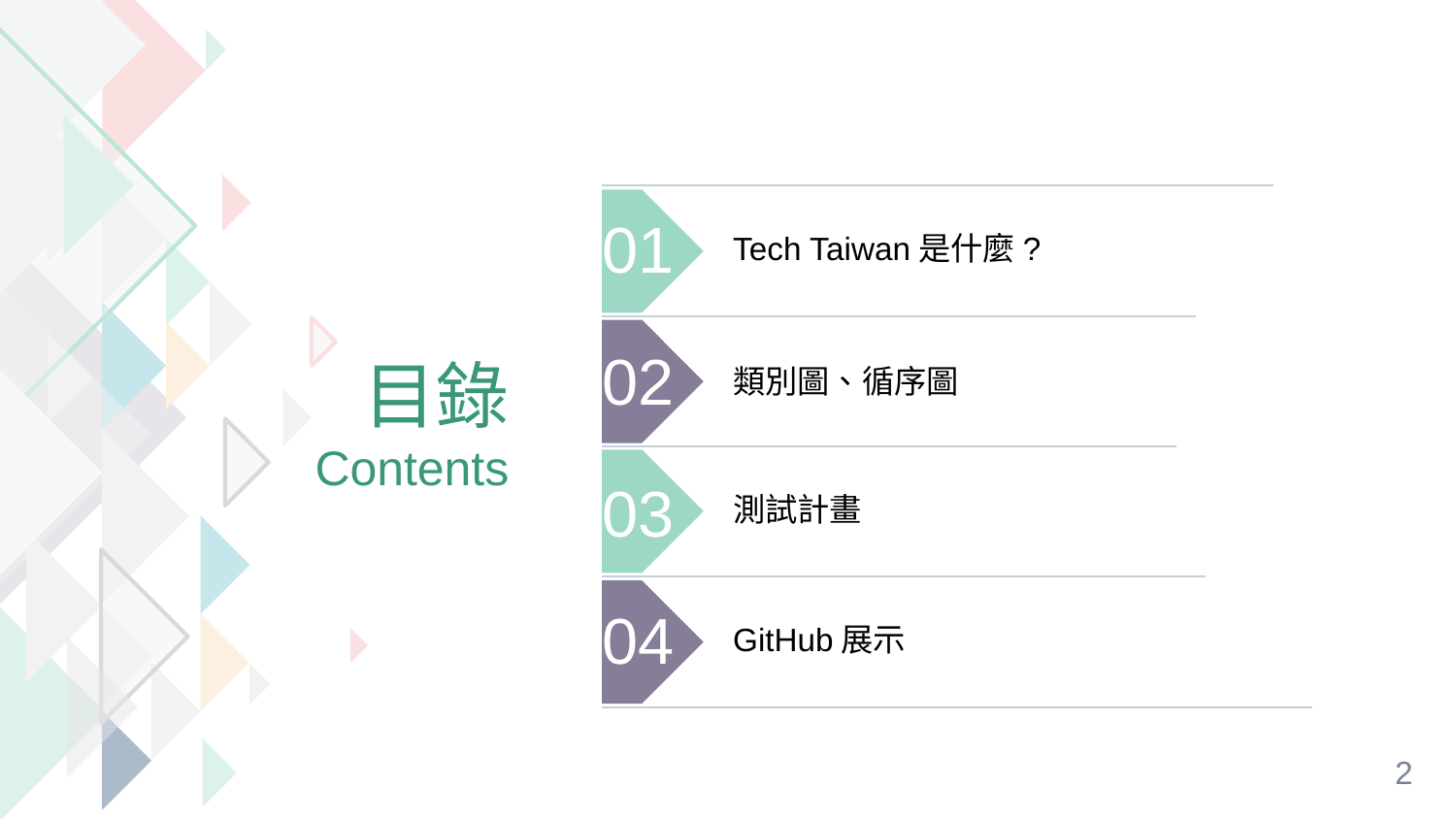

01
Tech Taiwan是什麼?

02
目錄
Contents
類別圖、循序圖

03
測試計畫

04
GitHub展示

2